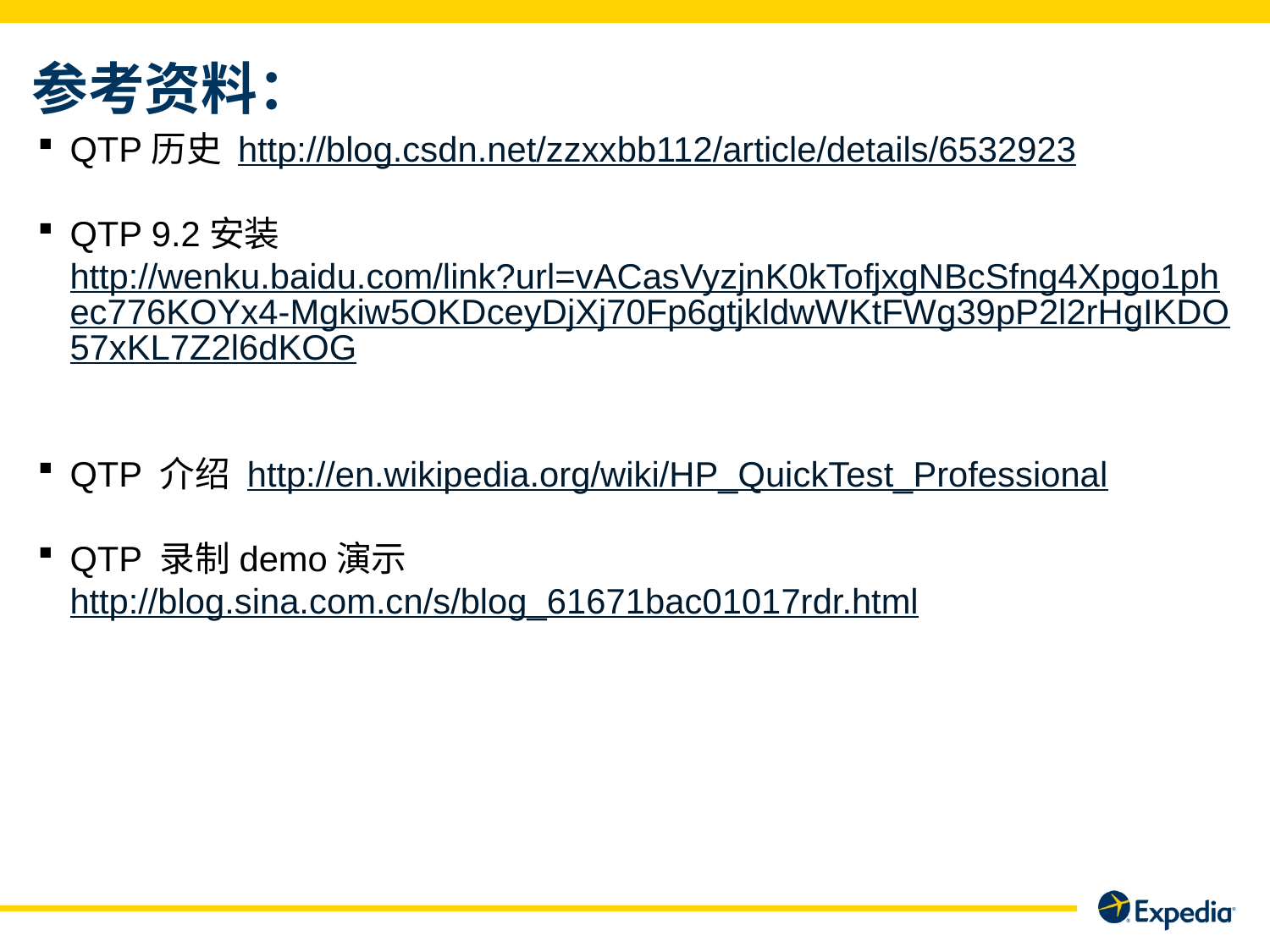

# 参考资料：
QTP历史 http://blog.csdn.net/zzxxbb112/article/details/6532923

QTP 9.2安装http://wenku.baidu.com/link?url=vACasVyzjnK0kTofjxgNBcSfng4Xpgo1phec776KOYx4-Mgkiw5OKDceyDjXj70Fp6gtjkldwWKtFWg39pP2l2rHgIKDO57xKL7Z2l6dKOG

QTP 介绍 http://en.wikipedia.org/wiki/HP_QuickTest_Professional

QTP 录制demo演示 http://blog.sina.com.cn/s/blog_61671bac01017rdr.html